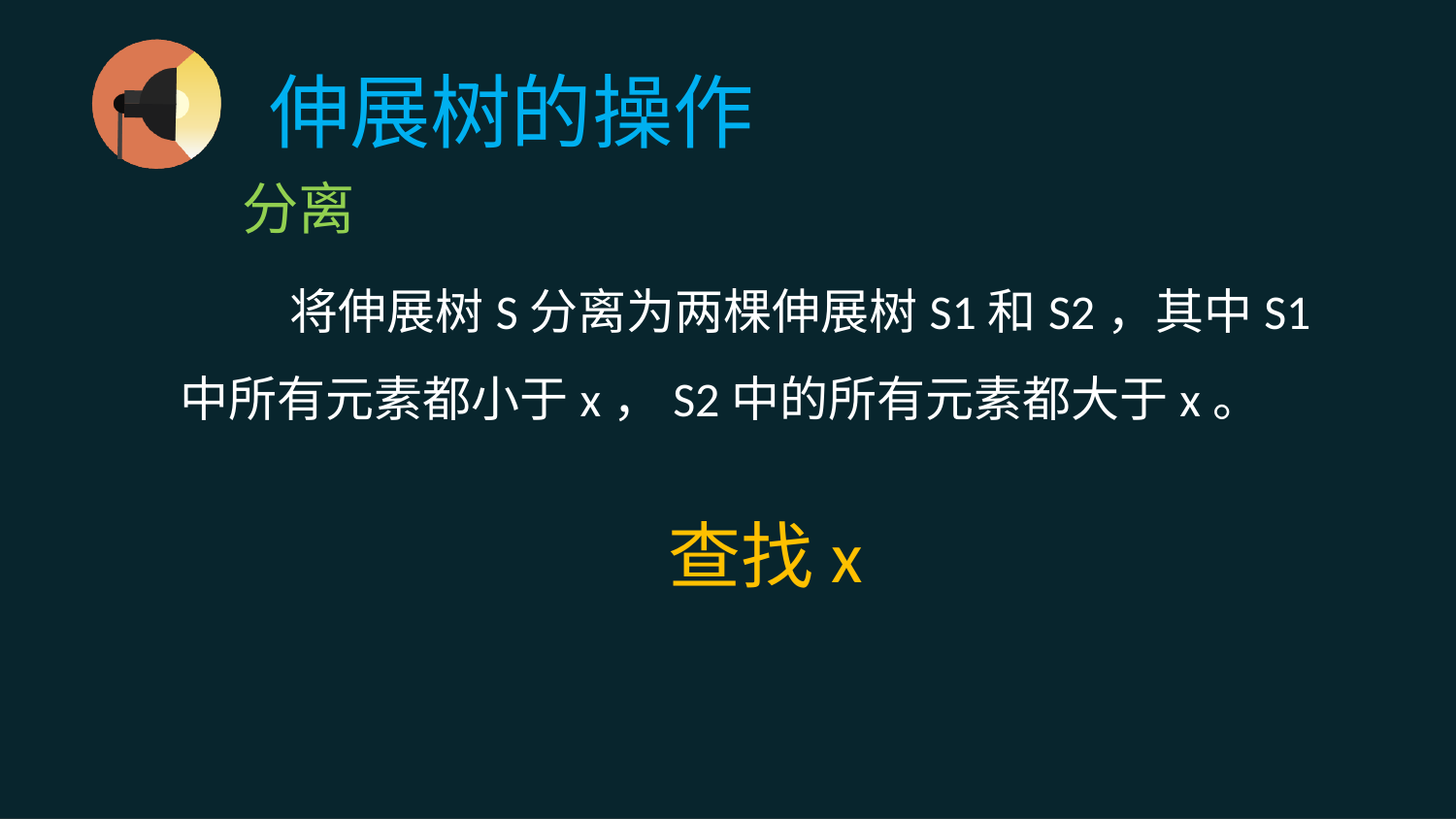

伸展树的操作
分离
         将伸展树S分离为两棵伸展树S1和S2，其中S1中所有元素都小于x，S2中的所有元素都大于x。
查找x